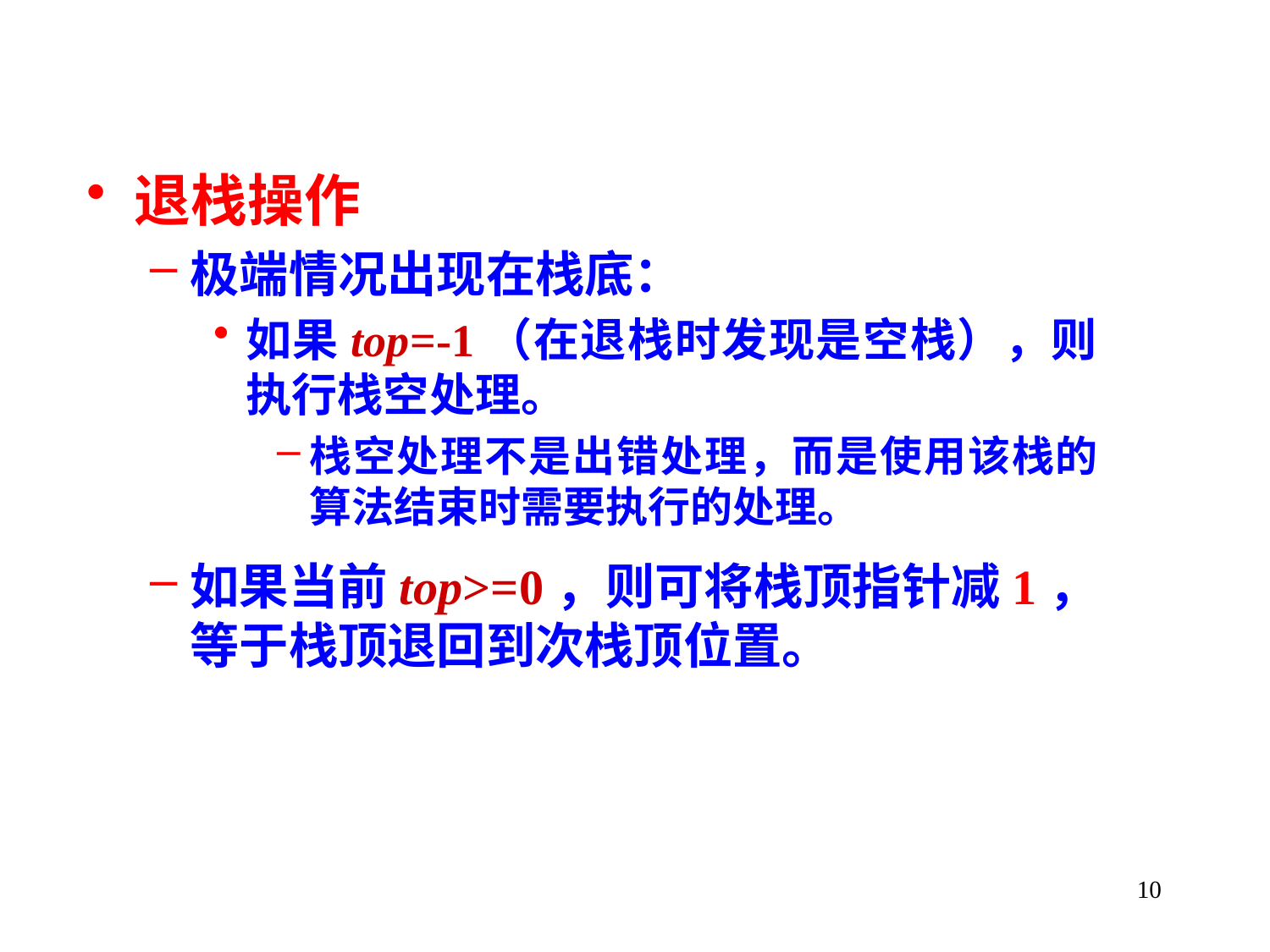

退栈操作
极端情况出现在栈底：
如果top=-1（在退栈时发现是空栈），则执行栈空处理。
栈空处理不是出错处理，而是使用该栈的算法结束时需要执行的处理。
如果当前top>=0，则可将栈顶指针减1，等于栈顶退回到次栈顶位置。
10